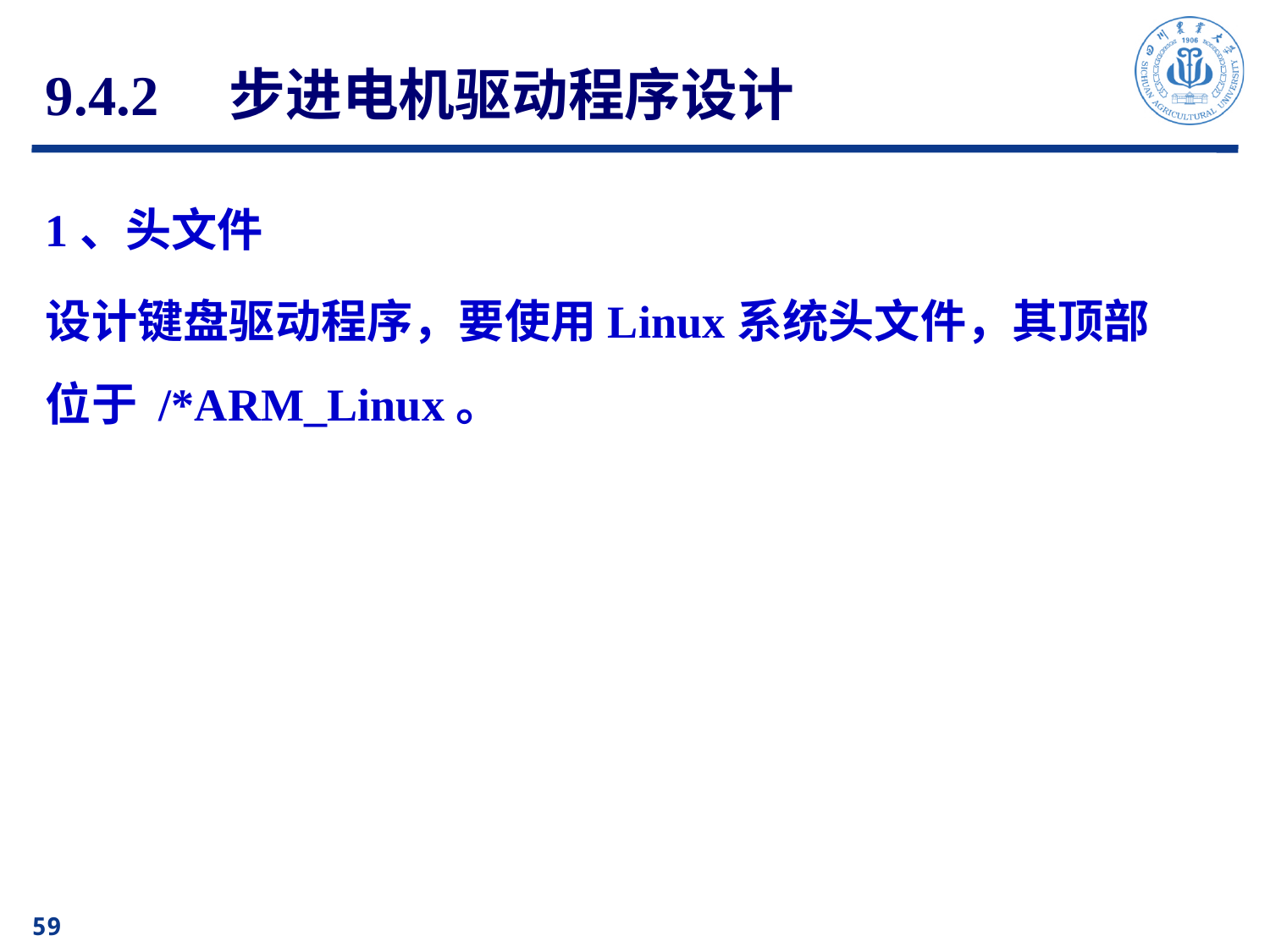

# 9.4.2　步进电机驱动程序设计
1、头文件
设计键盘驱动程序，要使用Linux系统头文件，其顶部位于 /*ARM_Linux。